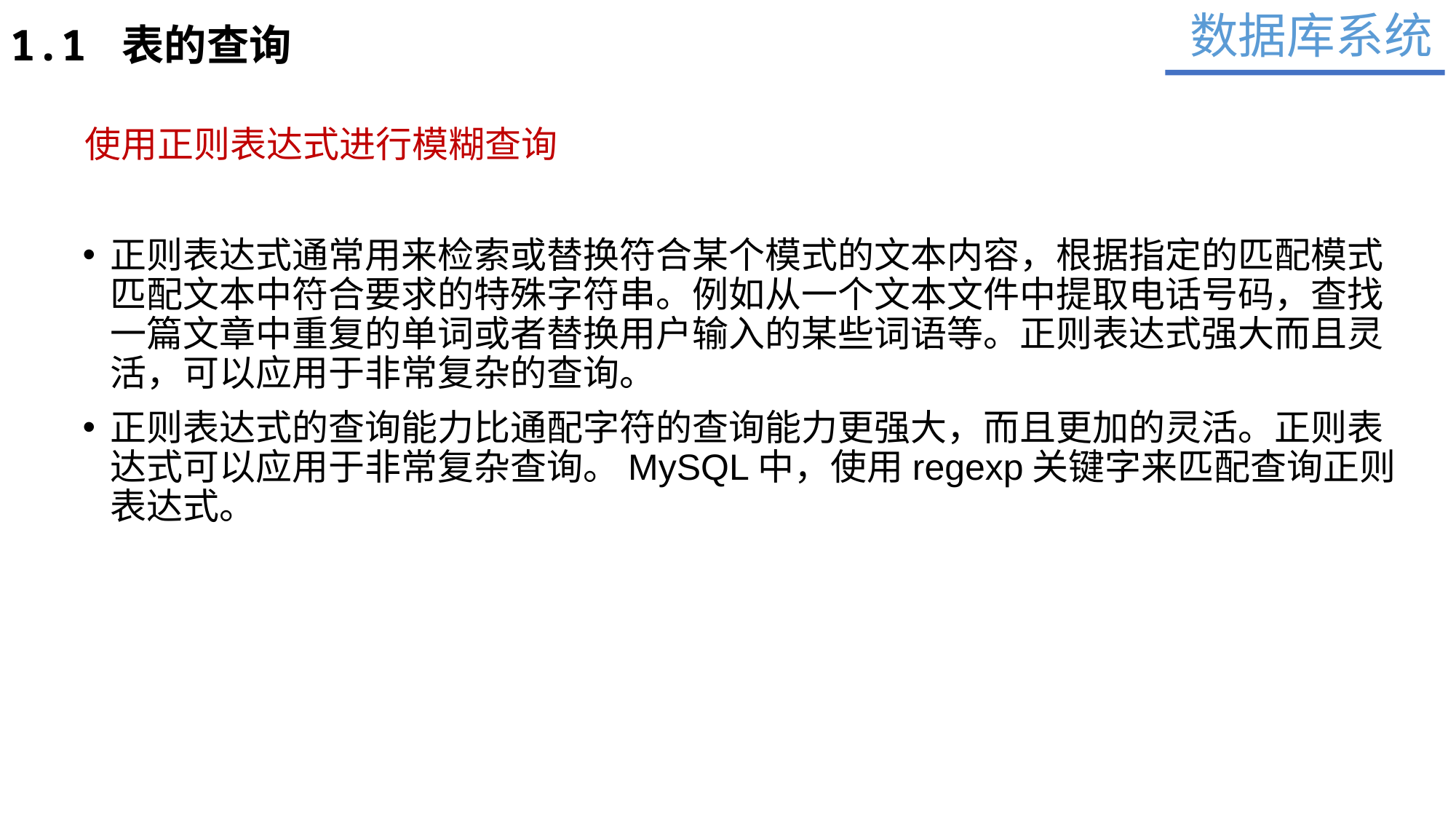

数据库系统
1.1 表的查询

使用正则表达式进行模糊查询
正则表达式通常用来检索或替换符合某个模式的文本内容，根据指定的匹配模式匹配文本中符合要求的特殊字符串。例如从一个文本文件中提取电话号码，查找一篇文章中重复的单词或者替换用户输入的某些词语等。正则表达式强大而且灵活，可以应用于非常复杂的查询。
正则表达式的查询能力比通配字符的查询能力更强大，而且更加的灵活。正则表达式可以应用于非常复杂查询。MySQL中，使用regexp关键字来匹配查询正则表达式。